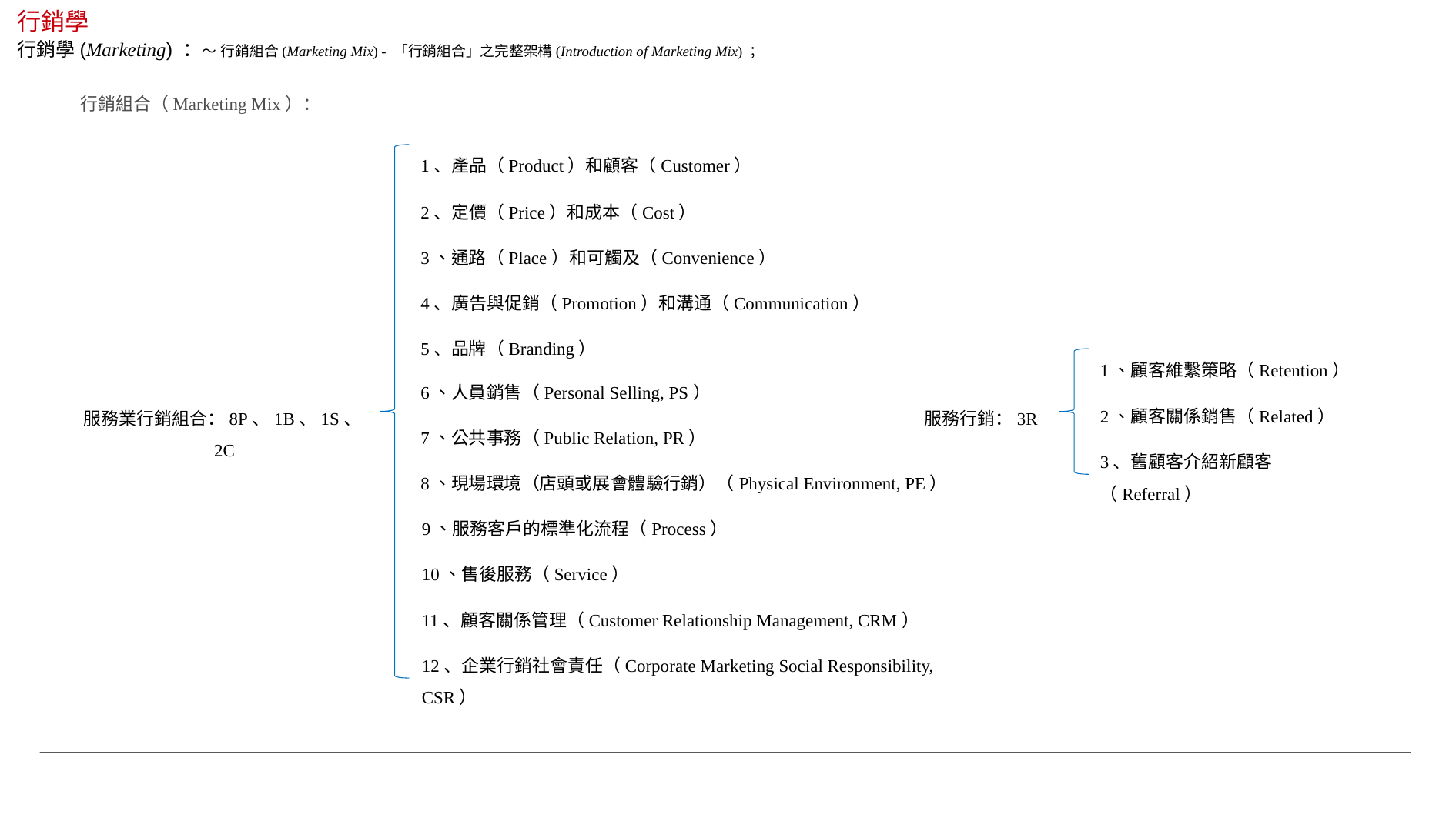

行銷學
行銷學(Marketing) ：～ 行銷組合(Marketing Mix) - 「行銷組合」之完整架構(Introduction of Marketing Mix) ；
行銷組合（Marketing Mix）：
1、產品（Product）和顧客（Customer）

2、定價（Price）和成本（Cost）
3、通路（Place）和可觸及（Convenience）
4、廣告與促銷（Promotion）和溝通（Communication）
5、品牌（Branding）
1、顧客維繫策略（Retention）

6、人員銷售（Personal Selling, PS）
2、顧客關係銷售（Related）
服務行銷：3R
服務業行銷組合：8P、1B、1S、2C
7、公共事務（Public Relation, PR）
3、舊顧客介紹新顧客（Referral）
8、現場環境（店頭或展會體驗行銷）（Physical Environment, PE）
9、服務客戶的標準化流程（Process）
10、售後服務（Service）
11、顧客關係管理（Customer Relationship Management, CRM）
12、企業行銷社會責任（Corporate Marketing Social Responsibility, CSR）